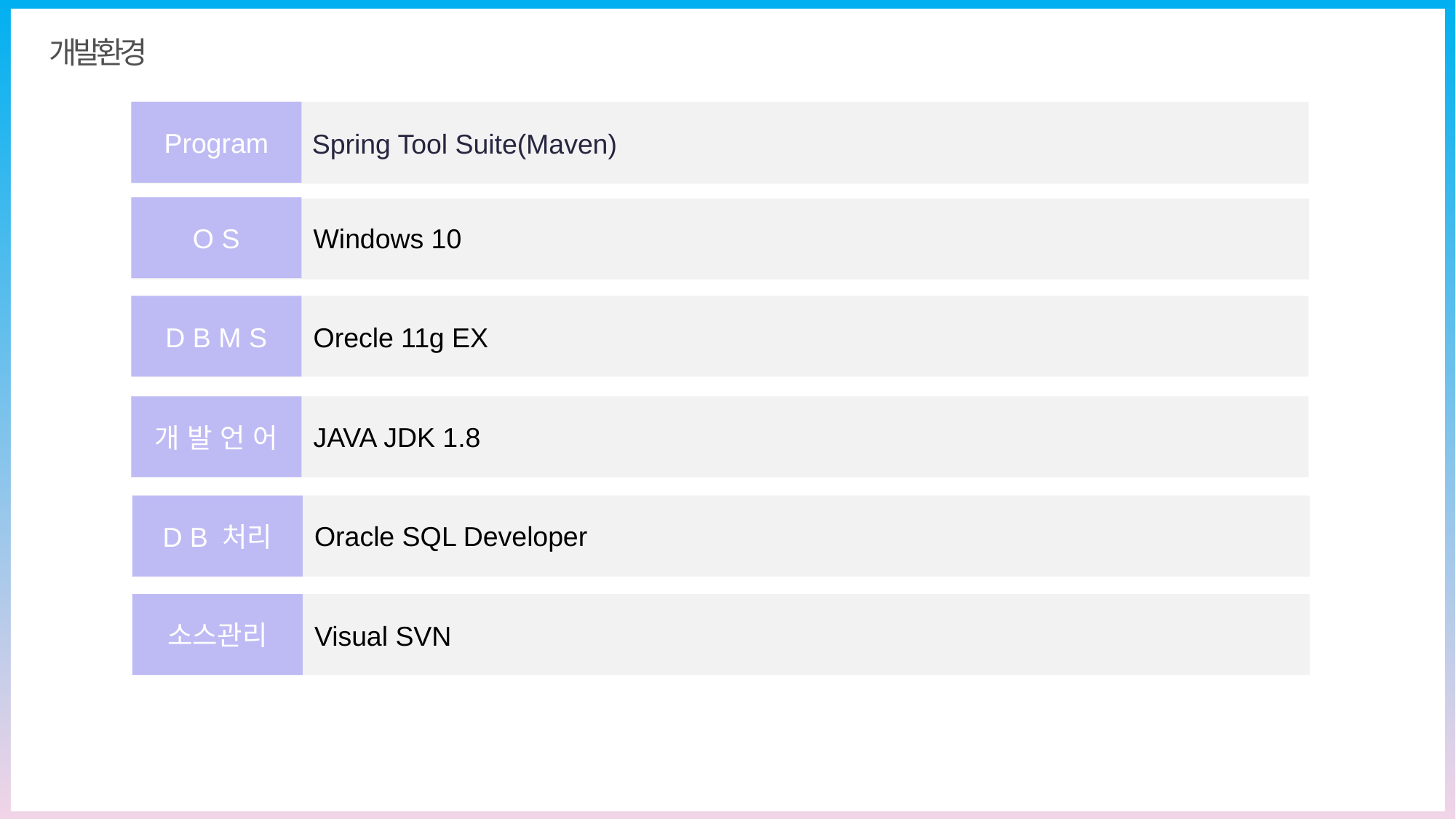

개발환경
Program
O S

Spring Tool Suite(Maven)
O S

Windows 10

D B M S
Orecle 11g EX

개 발 언 어
JAVA JDK 1.8

D B 처리
Oracle SQL Developer

소스관리
Visual SVN